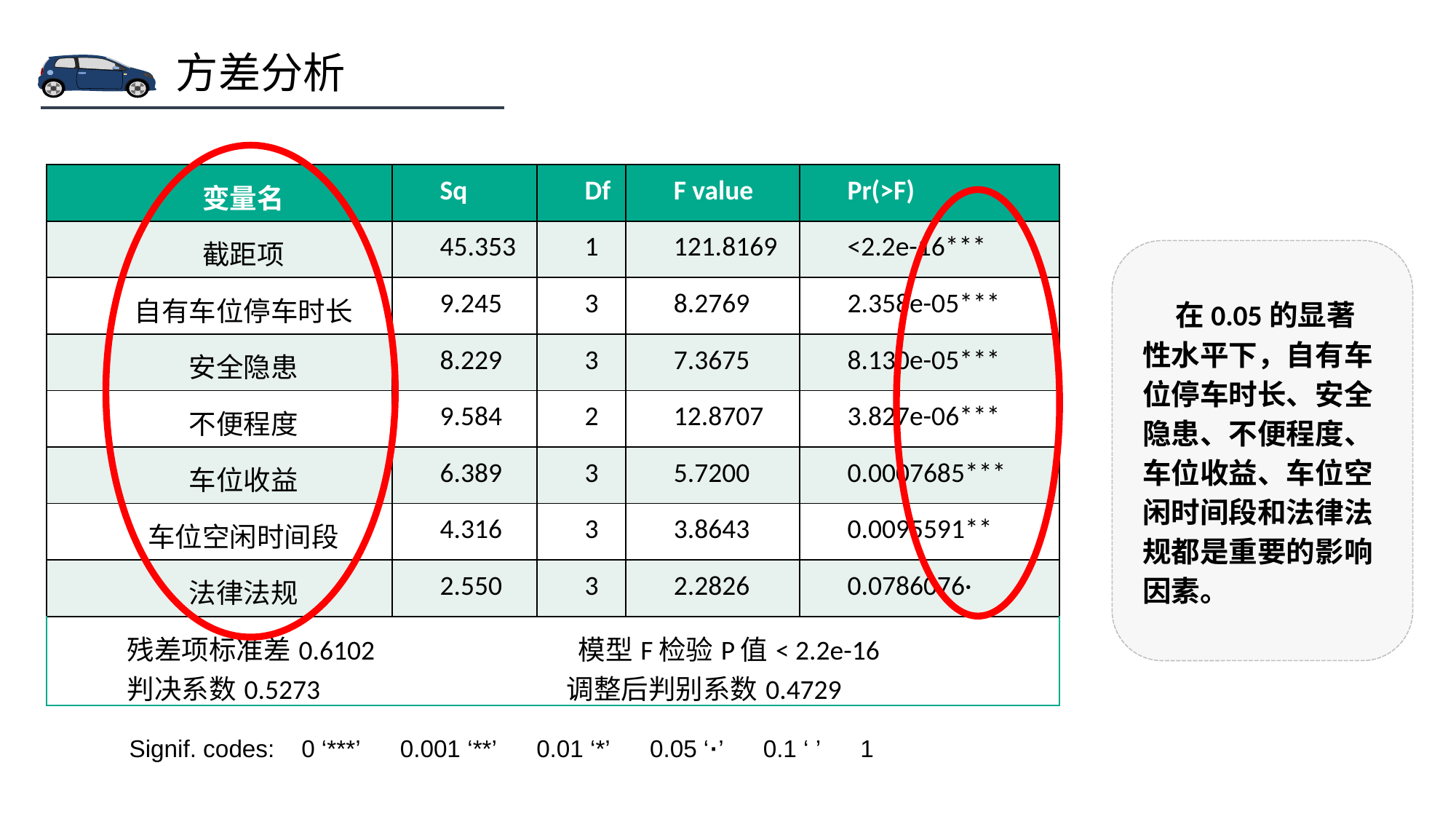

方差分析

| 变量名 | Sq | Df | F value | Pr(>F) |
| --- | --- | --- | --- | --- |
| 截距项 | 45.353 | 1 | 121.8169 | <2.2e-16\*\*\* |
| 自有车位停车时长 | 9.245 | 3 | 8.2769 | 2.358e-05\*\*\* |
| 安全隐患 | 8.229 | 3 | 7.3675 | 8.130e-05\*\*\* |
| 不便程度 | 9.584 | 2 | 12.8707 | 3.827e-06\*\*\* |
| 车位收益 | 6.389 | 3 | 5.7200 | 0.0007685\*\*\* |
| 车位空闲时间段 | 4.316 | 3 | 3.8643 | 0.0095591\*\* |
| 法律法规 | 2.550 | 3 | 2.2826 | 0.0786076· |
| 残差项标准差0.6102 模型F检验P值< 2.2e-16 判决系数0.5273 调整后判别系数0.4729 |  |  |  |  |

    在0.05的显著性水平下，自有车位停车时长、安全隐患、不便程度、车位收益、车位空闲时间段和法律法规都是重要的影响因素。
Signif. codes:    0 ‘***’      0.001 ‘**’      0.01 ‘*’      0.05 ‘·’      0.1 ‘ ’      1